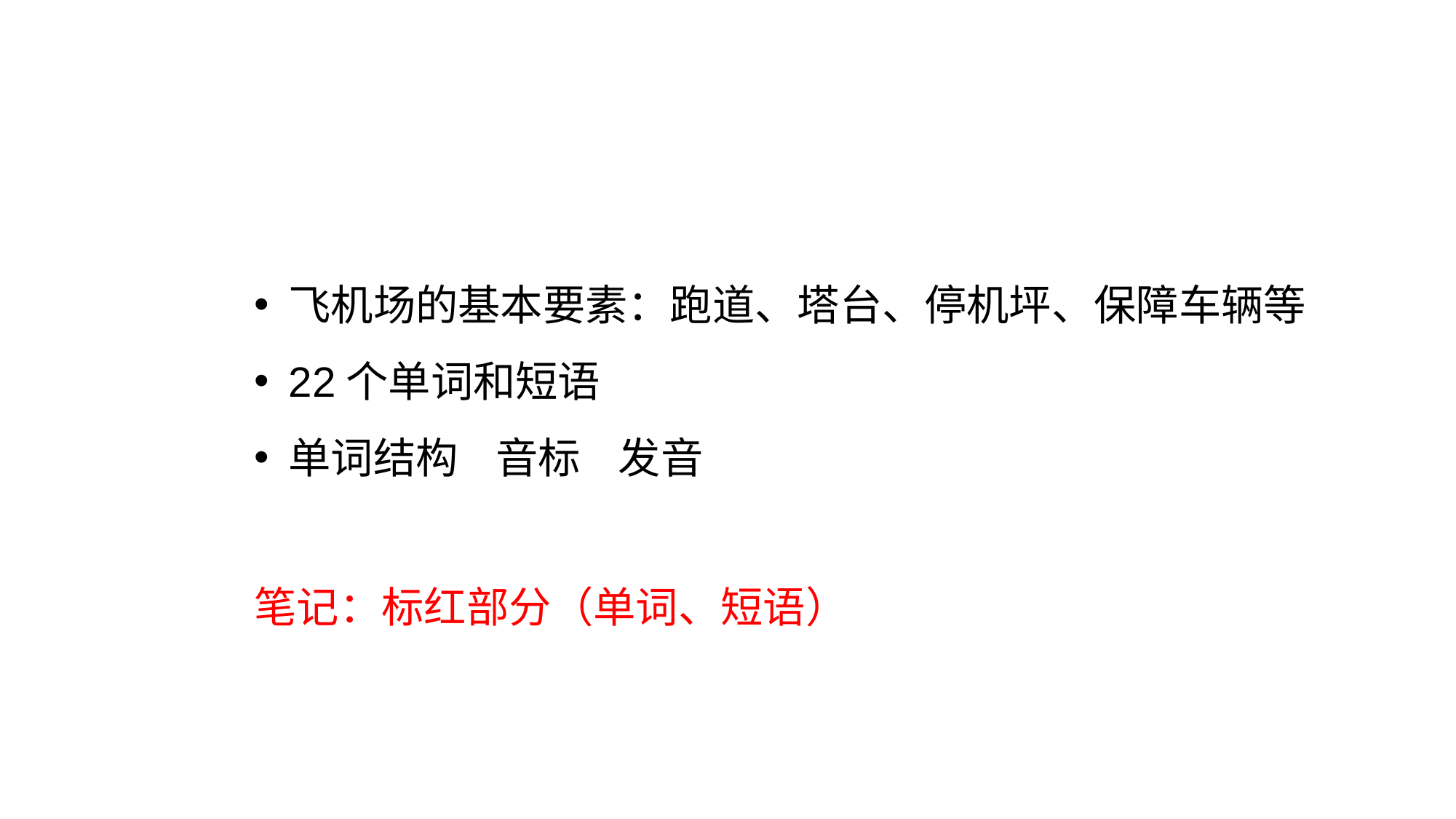

飞机场的基本要素：跑道、塔台、停机坪、保障车辆等
22个单词和短语
单词结构    音标    发音

笔记：标红部分（单词、短语）